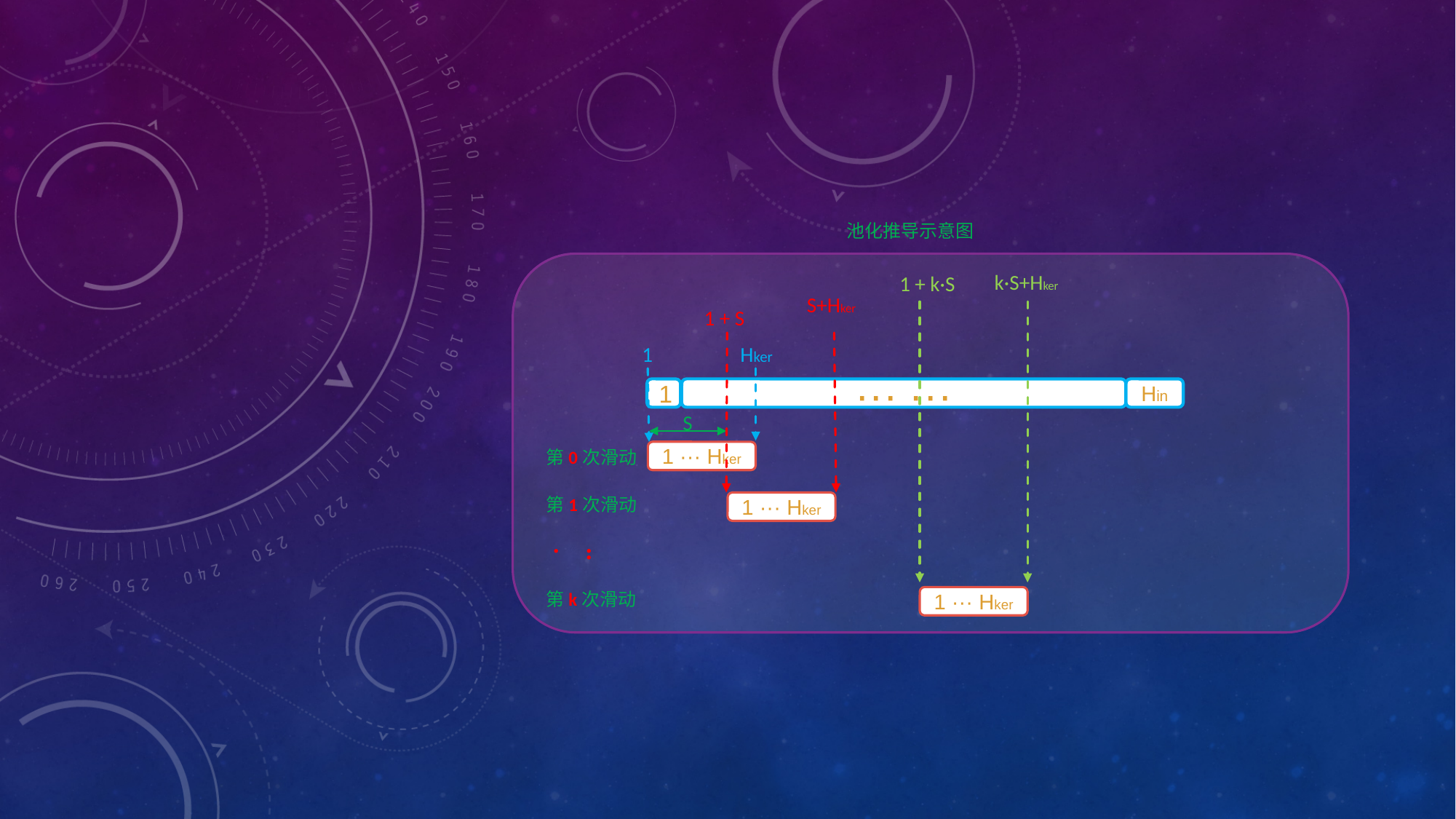

池化推导示意图

k·S+Hker
1 + k·S
S+Hker
1 + S
Hker
1
1
··· ···
Hin
S
第0次滑动
1 ··· Hker
第1次滑动
1 ··· Hker
···
第k次滑动
1 ··· Hker